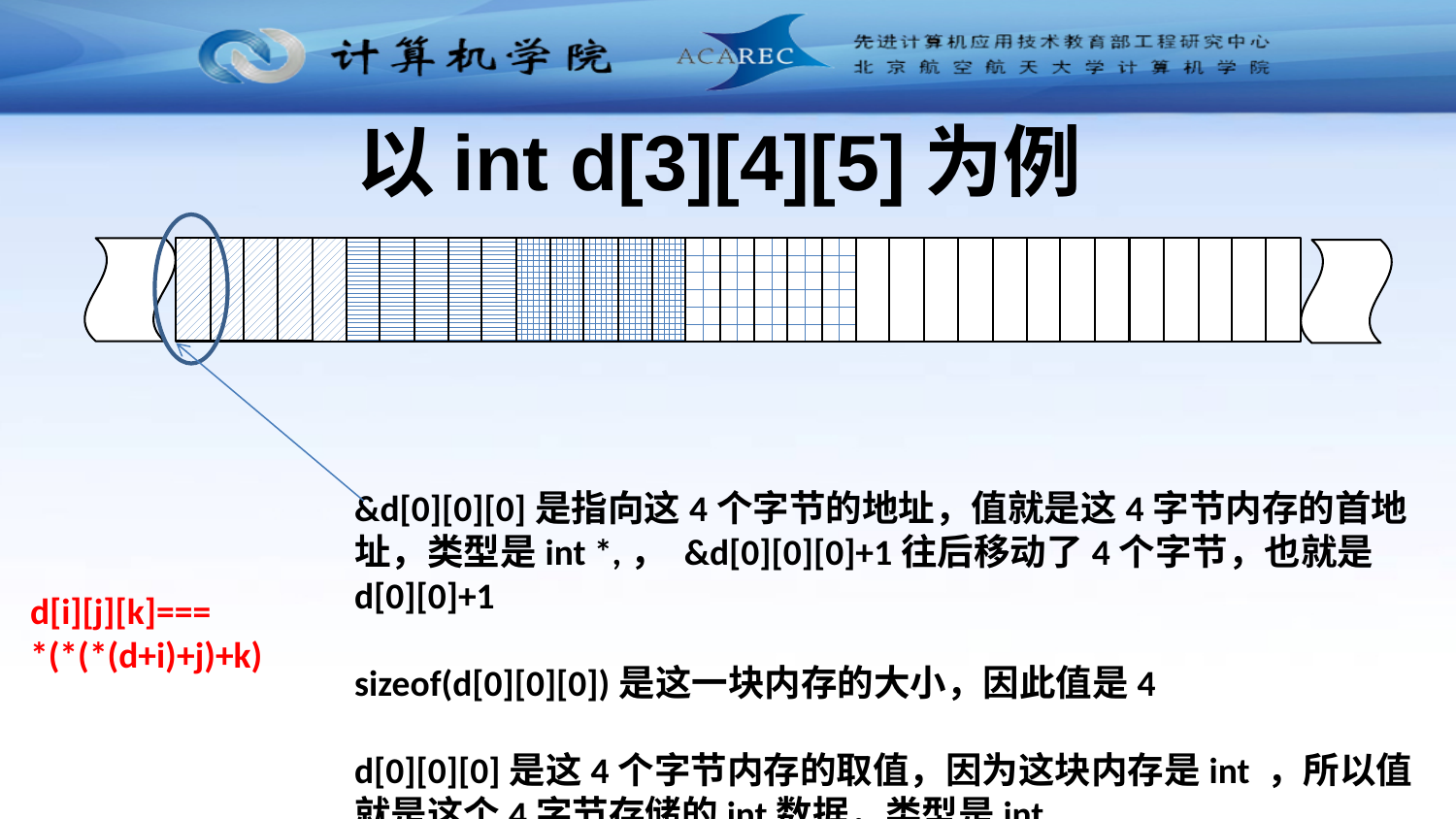

# 以int d[3][4][5]为例

&d[0][0][0]是指向这4个字节的地址，值就是这4字节内存的首地址，类型是int *,， &d[0][0][0]+1往后移动了4个字节，也就是d[0][0]+1

sizeof(d[0][0][0])是这一块内存的大小，因此值是4

d[0][0][0]是这4个字节内存的取值，因为这块内存是int ，所以值就是这个4字节存储的int数据，类型是int

d[i][j][k]===
*(*(*(d+i)+j)+k)